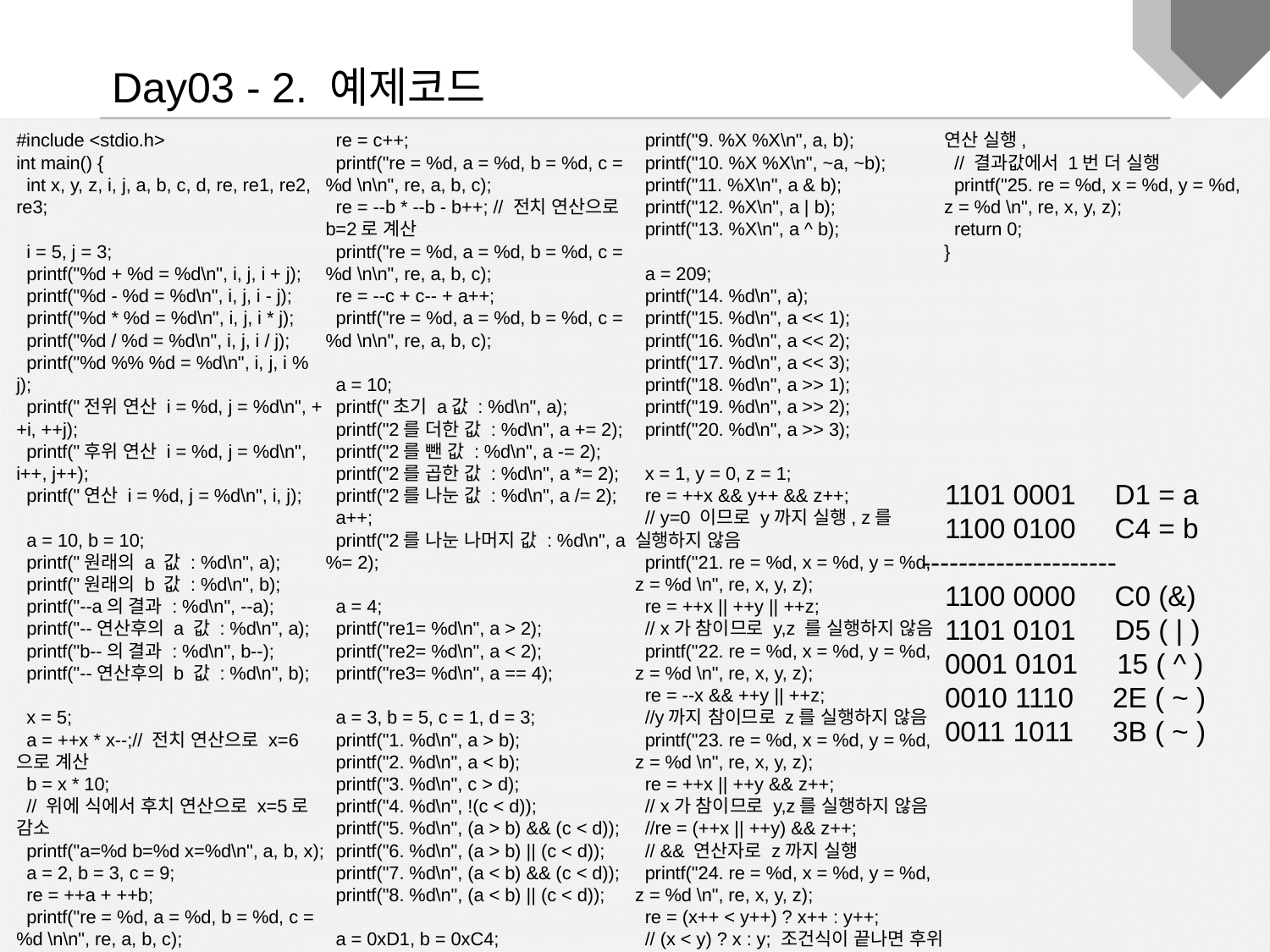

Day03 - 2. 예제코드
#include <stdio.h>
int main() {
  int x, y, z, i, j, a, b, c, d, re, re1, re2, re3;

  i = 5, j = 3;
  printf("%d + %d = %d\n", i, j, i + j);
  printf("%d - %d = %d\n", i, j, i - j);
  printf("%d * %d = %d\n", i, j, i * j);
  printf("%d / %d = %d\n", i, j, i / j);
  printf("%d %% %d = %d\n", i, j, i % j);
  printf("전위 연산 i = %d, j = %d\n", ++i, ++j);
  printf("후위 연산 i = %d, j = %d\n", i++, j++);
  printf("연산 i = %d, j = %d\n", i, j);

  a = 10, b = 10;
  printf("원래의 a 값 : %d\n", a);
  printf("원래의 b 값 : %d\n", b);
  printf("--a의 결과 : %d\n", --a);
  printf("--연산후의 a 값 : %d\n", a);
  printf("b--의 결과 : %d\n", b--);
  printf("--연산후의 b 값 : %d\n", b);

  x = 5;
  a = ++x * x--;// 전치 연산으로 x=6으로 계산
  b = x * 10;
  // 위에 식에서 후치 연산으로 x=5로 감소
  printf("a=%d b=%d x=%d\n", a, b, x);
  a = 2, b = 3, c = 9;
  re = ++a + ++b;
  printf("re = %d, a = %d, b = %d, c = %d \n\n", re, a, b, c);
  re = c++;
  printf("re = %d, a = %d, b = %d, c = %d \n\n", re, a, b, c);
  re = --b * --b - b++; // 전치 연산으로 b=2로 계산
  printf("re = %d, a = %d, b = %d, c = %d \n\n", re, a, b, c);
  re = --c + c-- + a++;
  printf("re = %d, a = %d, b = %d, c = %d \n\n", re, a, b, c);

  a = 10;
  printf("초기 a값 : %d\n", a);
  printf("2를 더한 값 : %d\n", a += 2);
  printf("2를 뺀 값 : %d\n", a -= 2);
  printf("2를 곱한 값 : %d\n", a *= 2);
  printf("2를 나눈 값 : %d\n", a /= 2);
  a++;
  printf("2를 나눈 나머지 값 : %d\n", a %= 2);

  a = 4;
  printf("re1= %d\n", a > 2);
  printf("re2= %d\n", a < 2);
  printf("re3= %d\n", a == 4);

  a = 3, b = 5, c = 1, d = 3;
  printf("1. %d\n", a > b);
  printf("2. %d\n", a < b);
  printf("3. %d\n", c > d);
  printf("4. %d\n", !(c < d));
  printf("5. %d\n", (a > b) && (c < d));
  printf("6. %d\n", (a > b) || (c < d));
  printf("7. %d\n", (a < b) && (c < d));
  printf("8. %d\n", (a < b) || (c < d));

  a = 0xD1, b = 0xC4;
  printf("9. %X %X\n", a, b);
  printf("10. %X %X\n", ~a, ~b);
  printf("11. %X\n", a & b);
  printf("12. %X\n", a | b);
  printf("13. %X\n", a ^ b);

  a = 209;
  printf("14. %d\n", a);
  printf("15. %d\n", a << 1);
  printf("16. %d\n", a << 2);
  printf("17. %d\n", a << 3);
  printf("18. %d\n", a >> 1);
  printf("19. %d\n", a >> 2);
  printf("20. %d\n", a >> 3);

  x = 1, y = 0, z = 1;
  re = ++x && y++ && z++;
  // y=0 이므로 y까지 실행, z를 실행하지 않음
  printf("21. re = %d, x = %d, y = %d, z = %d \n", re, x, y, z);
  re = ++x || ++y || ++z;
  // x가 참이므로 y,z 를 실행하지 않음
  printf("22. re = %d, x = %d, y = %d, z = %d \n", re, x, y, z);
  re = --x && ++y || ++z;
  //y까지 참이므로 z를 실행하지 않음
  printf("23. re = %d, x = %d, y = %d, z = %d \n", re, x, y, z);
  re = ++x || ++y && z++;
  // x가 참이므로 y,z를 실행하지 않음
  //re = (++x || ++y) && z++;
  // && 연산자로 z까지 실행
  printf("24. re = %d, x = %d, y = %d, z = %d \n", re, x, y, z);
  re = (x++ < y++) ? x++ : y++;
  // (x < y) ? x : y; 조건식이 끝나면 후위 연산 실행,
  // 결과값에서 1번 더 실행
  printf("25. re = %d, x = %d, y = %d, z = %d \n", re, x, y, z);
  return 0;
}
   1101 0001     D1 = a
   1100 0100     C4 = b
---------------------
   1100 0000     C0 (&)
   1101 0101     D5 ( | )
   0001 0101     15 ( ^ )
   0010 1110     2E ( ~ )
   0011 1011     3B ( ~ )